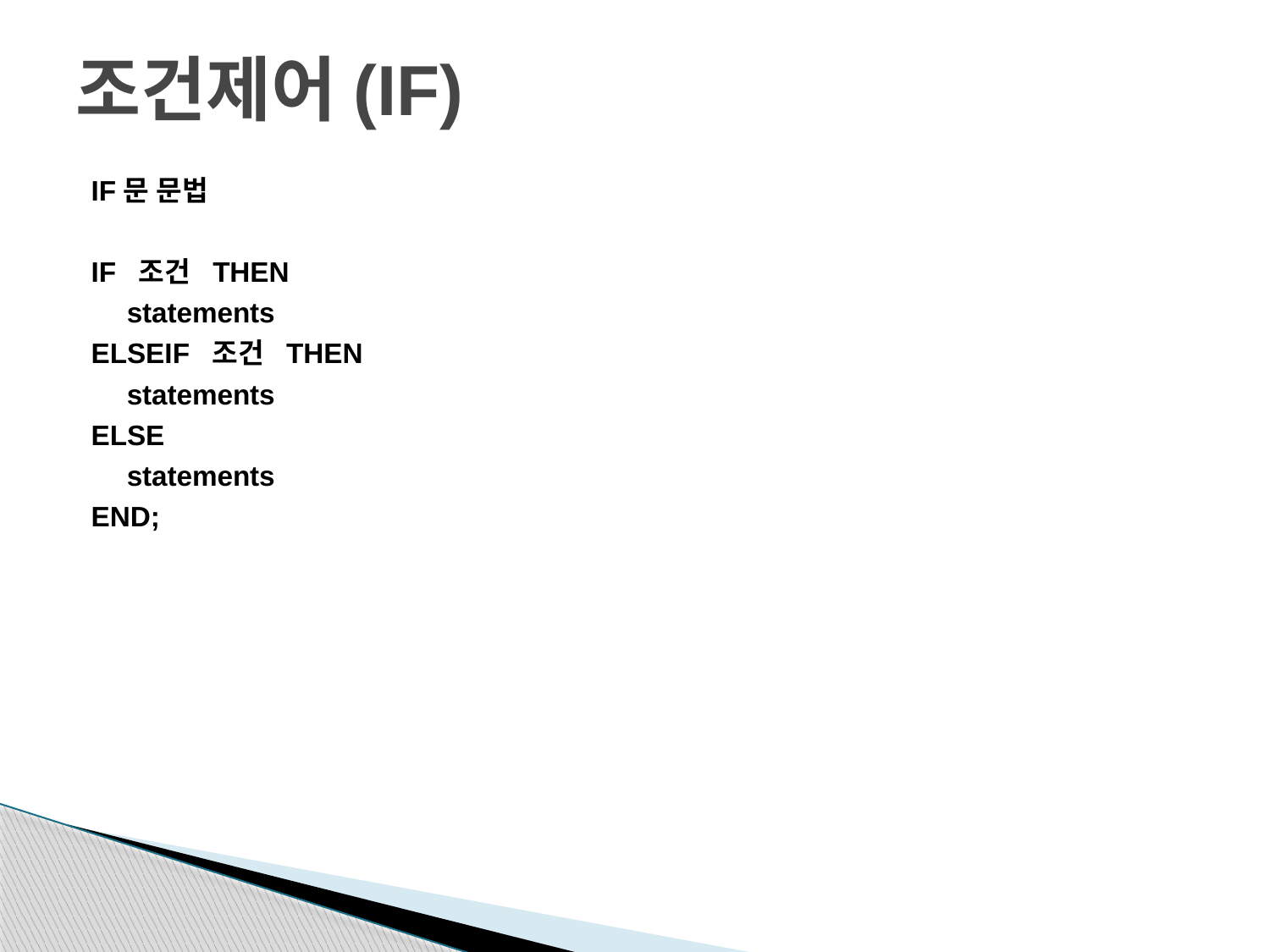

# 조건제어(IF)
IF문 문법

IF  조건  THEN
	statements
ELSEIF  조건  THEN
	statements
ELSE
	statements
END;